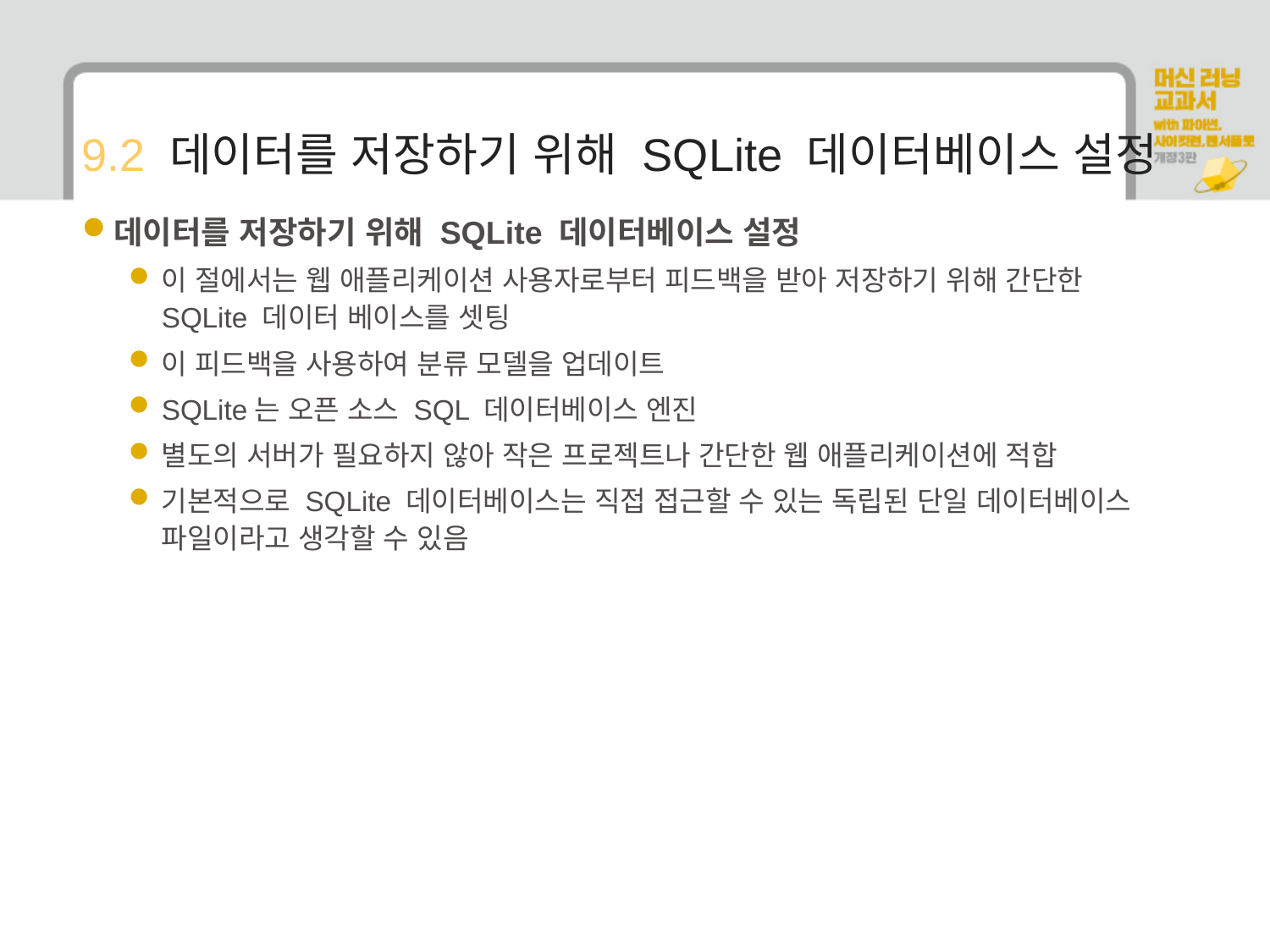

# 9.2 데이터를 저장하기 위해 SQLite 데이터베이스 설정
데이터를 저장하기 위해 SQLite 데이터베이스 설정
이 절에서는 웹 애플리케이션 사용자로부터 피드백을 받아 저장하기 위해 간단한 SQLite 데이터 베이스를 셋팅
이 피드백을 사용하여 분류 모델을 업데이트
SQLite는 오픈 소스 SQL 데이터베이스 엔진
별도의 서버가 필요하지 않아 작은 프로젝트나 간단한 웹 애플리케이션에 적합
기본적으로 SQLite 데이터베이스는 직접 접근할 수 있는 독립된 단일 데이터베이스 파일이라고 생각할 수 있음